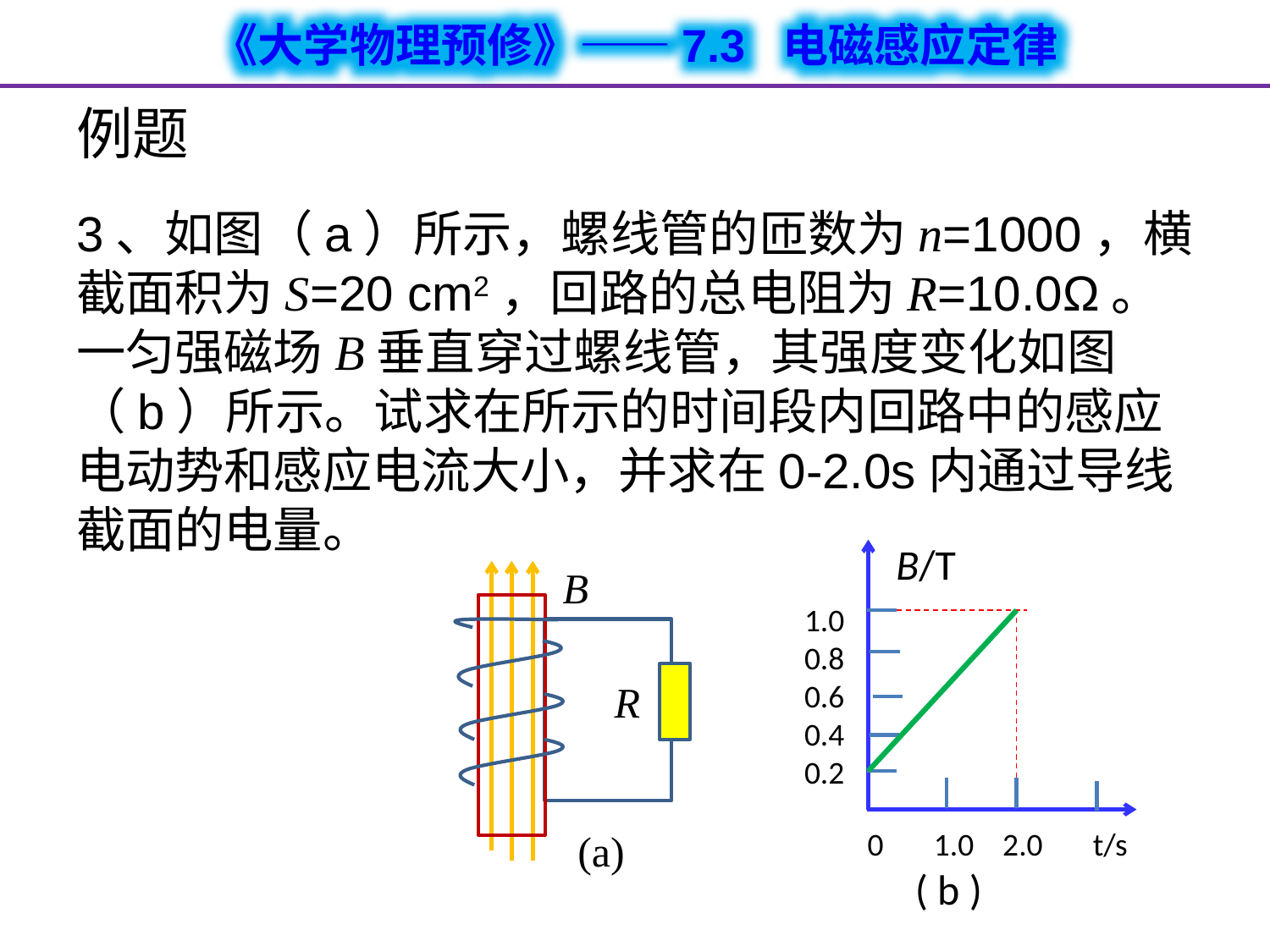

# 例题
3、如图（a）所示，螺线管的匝数为n=1000，横截面积为S=20 cm2，回路的总电阻为R=10.0Ω。一匀强磁场B垂直穿过螺线管，其强度变化如图（b）所示。试求在所示的时间段内回路中的感应电动势和感应电流大小，并求在0-2.0s内通过导线截面的电量。
B/T
1.0
0.8
0.6
0.4
0.2
0       1.0    2.0       t/s
     ( b )
B

R

(a)